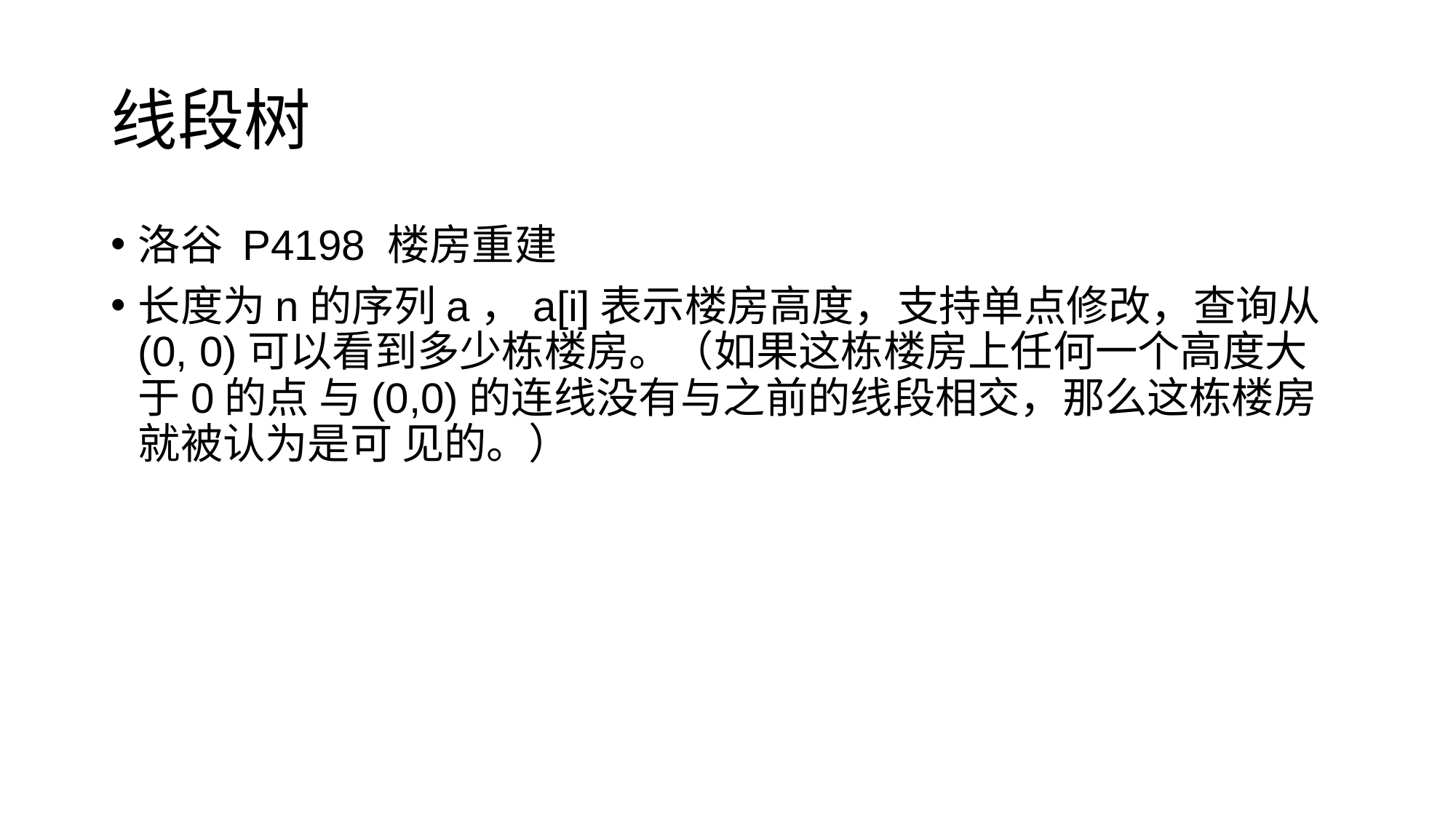

# 线段树
洛⾕ P4198 楼房重建
⻓度为n的序列a，a[i]表示楼房⾼度，⽀持单点修改，查询从(0, 0)可以看到多少栋楼房。（如果这栋楼房上任何⼀个⾼度⼤于0的点 与(0,0)的连线没有与之前的线段相交，那么这栋楼房就被认为是可 ⻅的。）